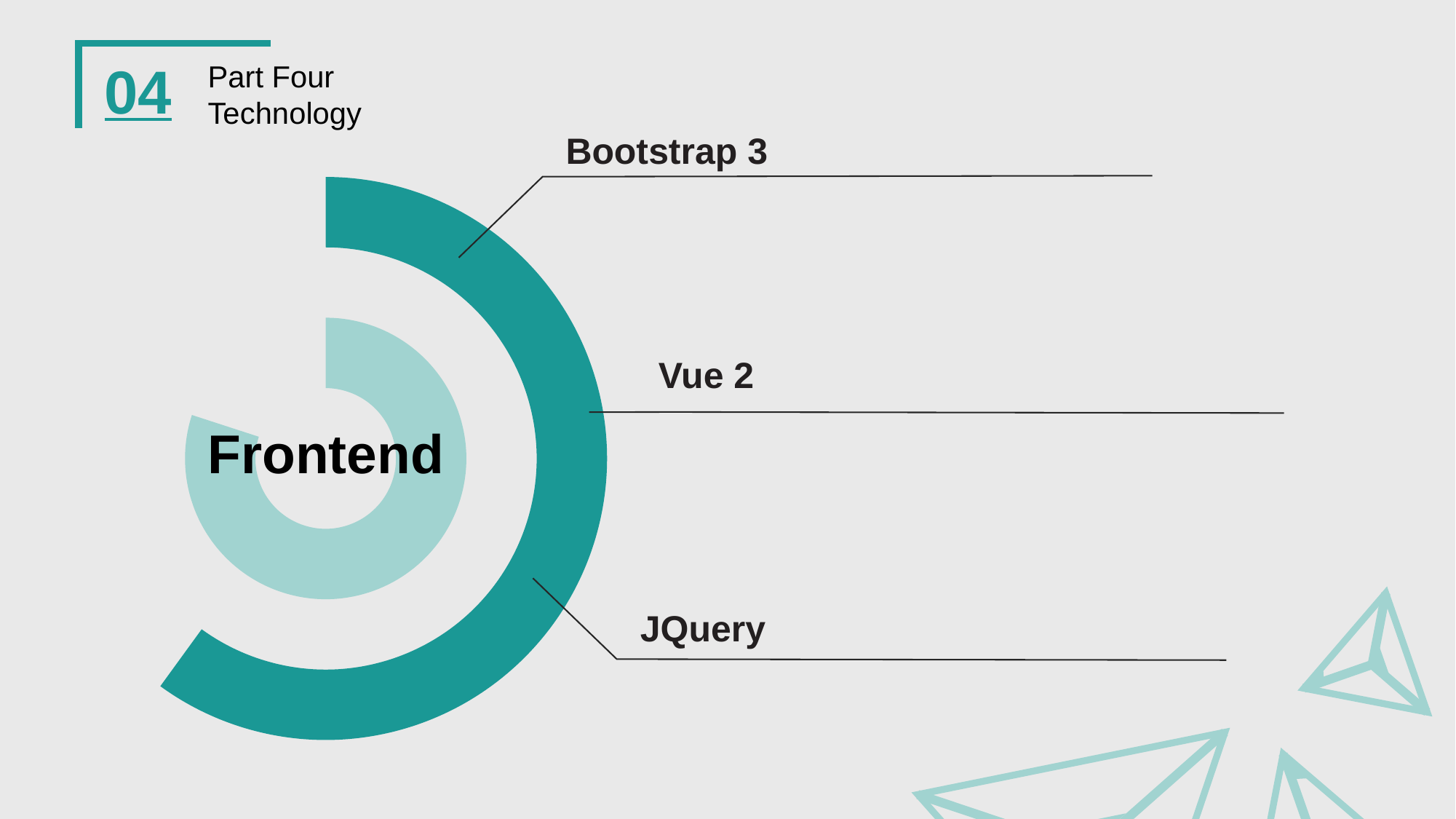

04
Part Four
Technology
Bootstrap 3

### Chart

| Category | Q1 | Q2 | Q3 |
|---|---|---|---|
| A | 8.0 | 5.0 | 6.0 |
| 非A | 2.0 | 5.0 | 4.0 |
Vue 2

Frontend

JQuery